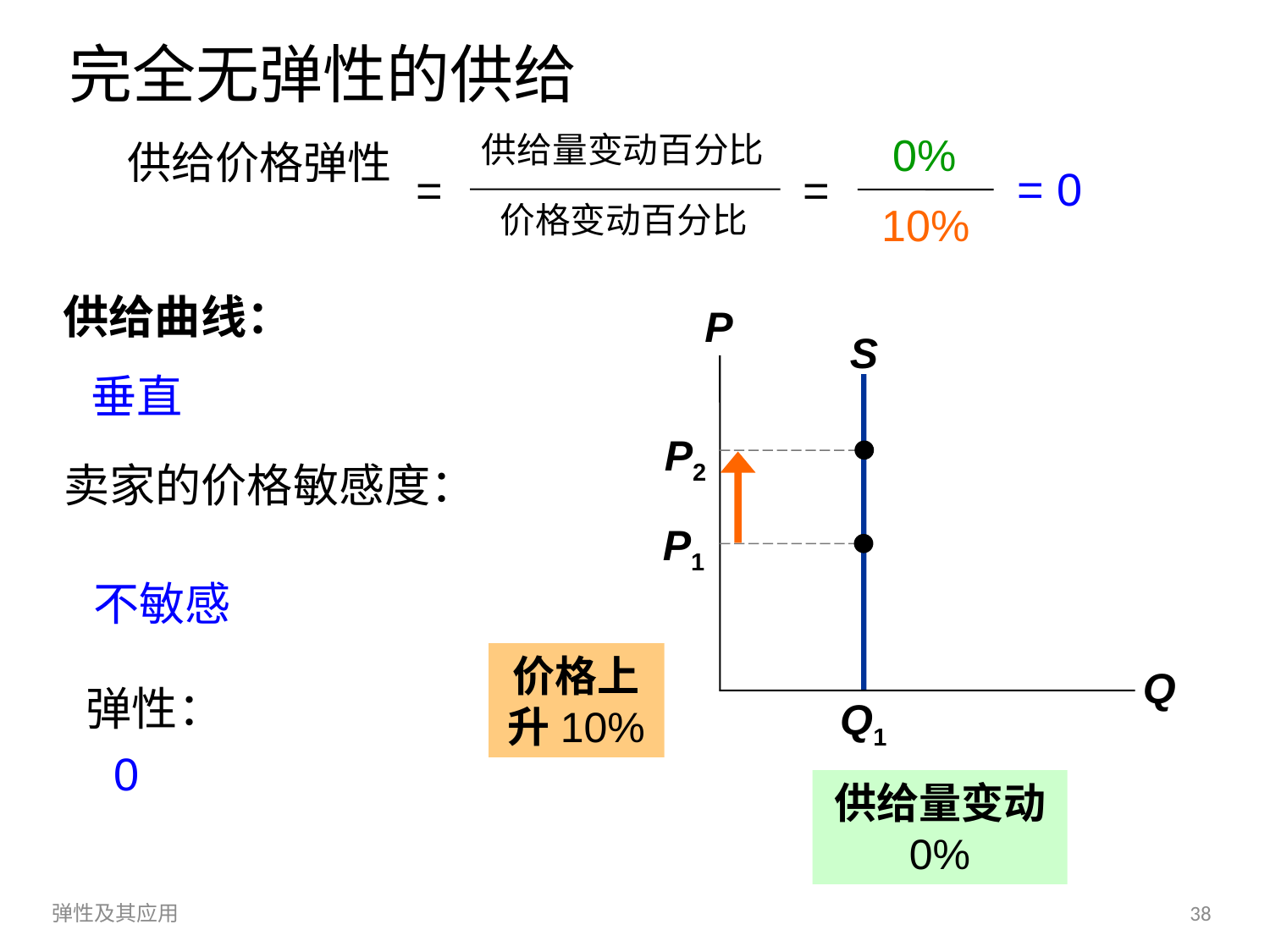

完全无弹性的供给
#
0%
供给量变动百分比
供给价格弹性
=
=

价格变动百分比
= 0
10%

供给曲线：
P

Q
S

垂直
P2

卖家的价格敏感度：

P1

不敏感
价格上升10%
弹性：
Q1
0
供给量变动 0%
弹性及其应用
38